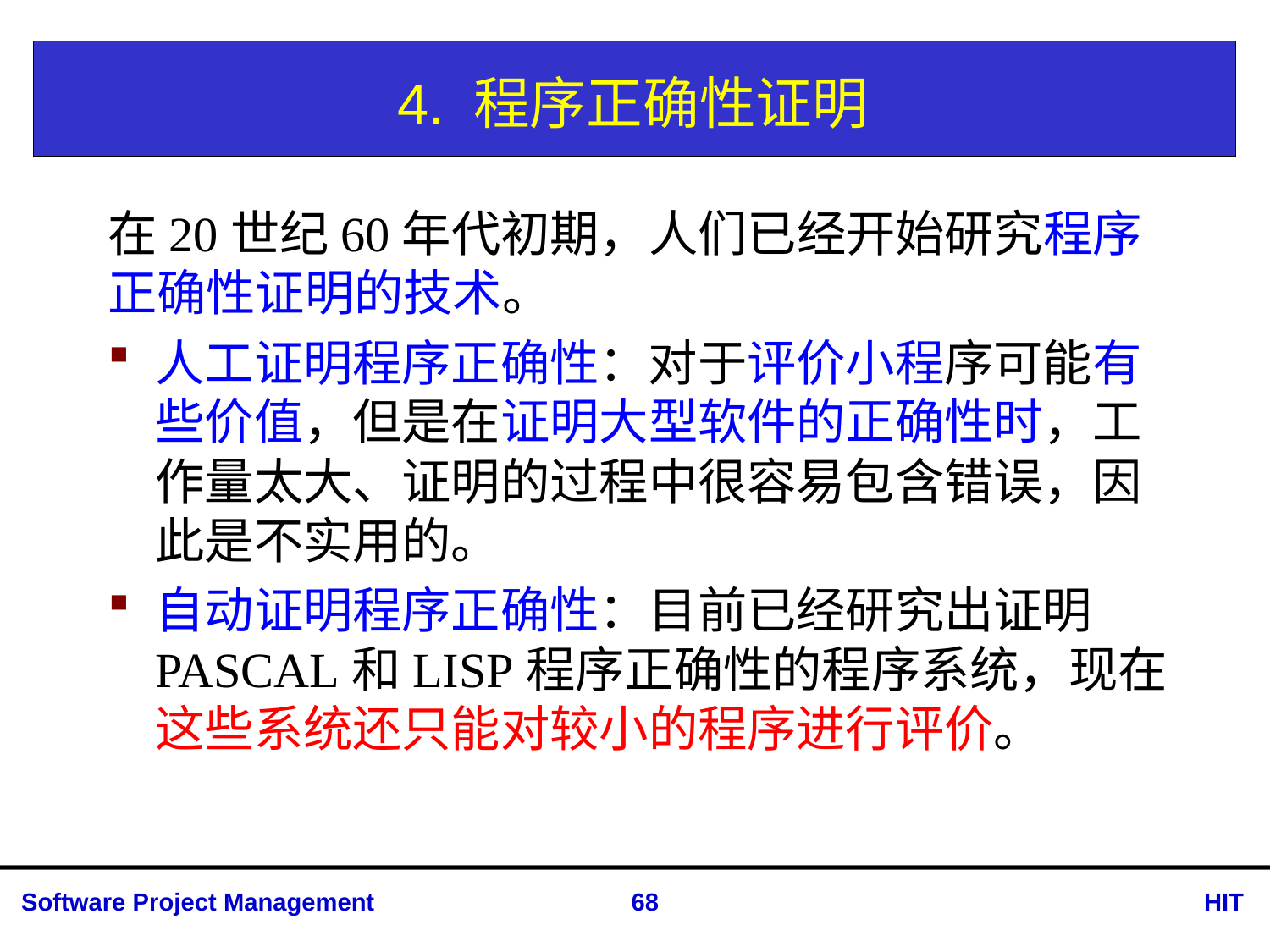

# 4. 程序正确性证明
在20世纪60年代初期，人们已经开始研究程序正确性证明的技术。
人工证明程序正确性：对于评价小程序可能有些价值，但是在证明大型软件的正确性时，工作量太大、证明的过程中很容易包含错误，因此是不实用的。
自动证明程序正确性：目前已经研究出证明PASCAL和LISP程序正确性的程序系统，现在这些系统还只能对较小的程序进行评价。